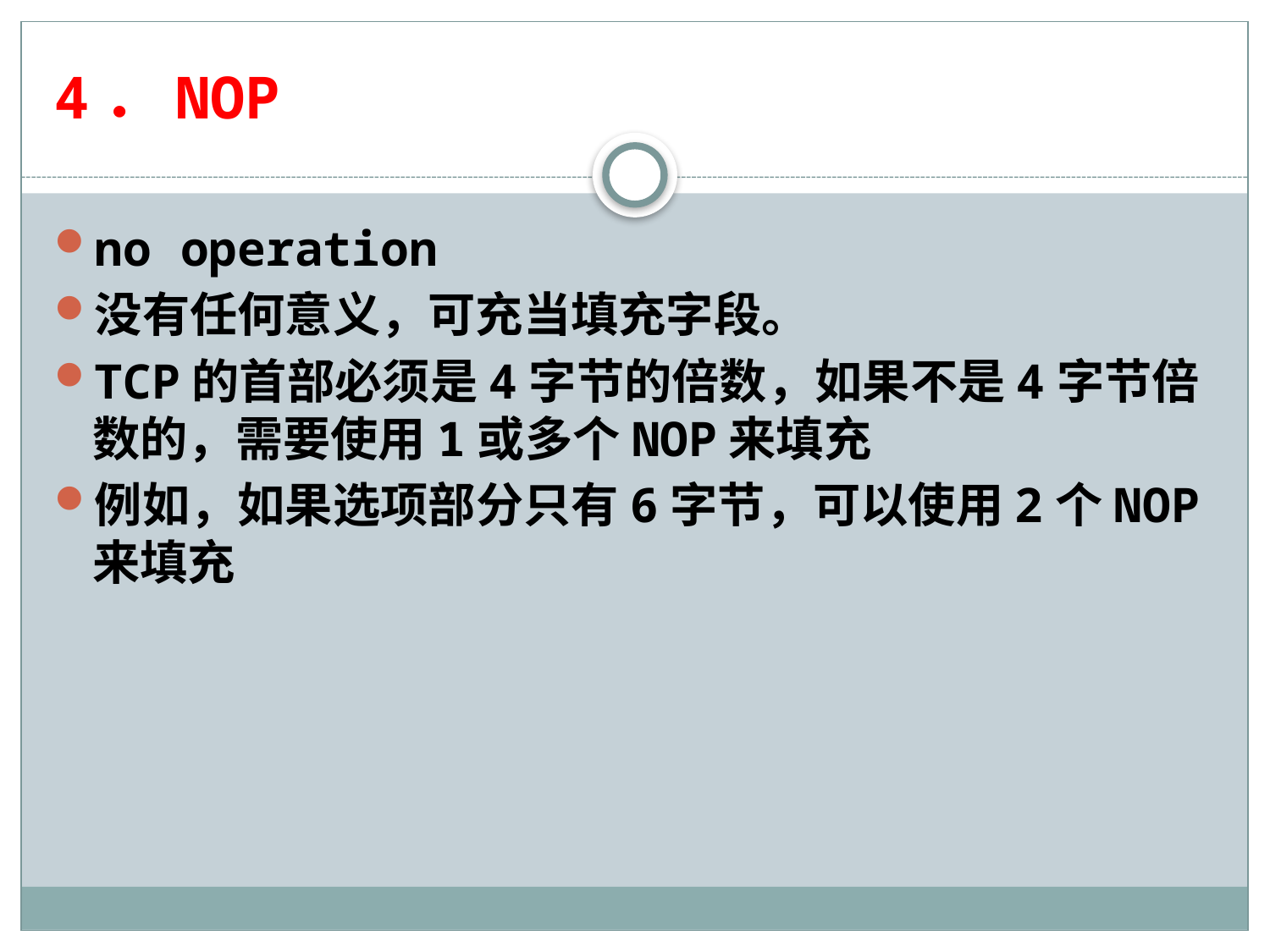

# 4．NOP
no operation
没有任何意义，可充当填充字段。
TCP的首部必须是4字节的倍数，如果不是4字节倍数的，需要使用1或多个NOP来填充
例如，如果选项部分只有6字节，可以使用2个NOP来填充